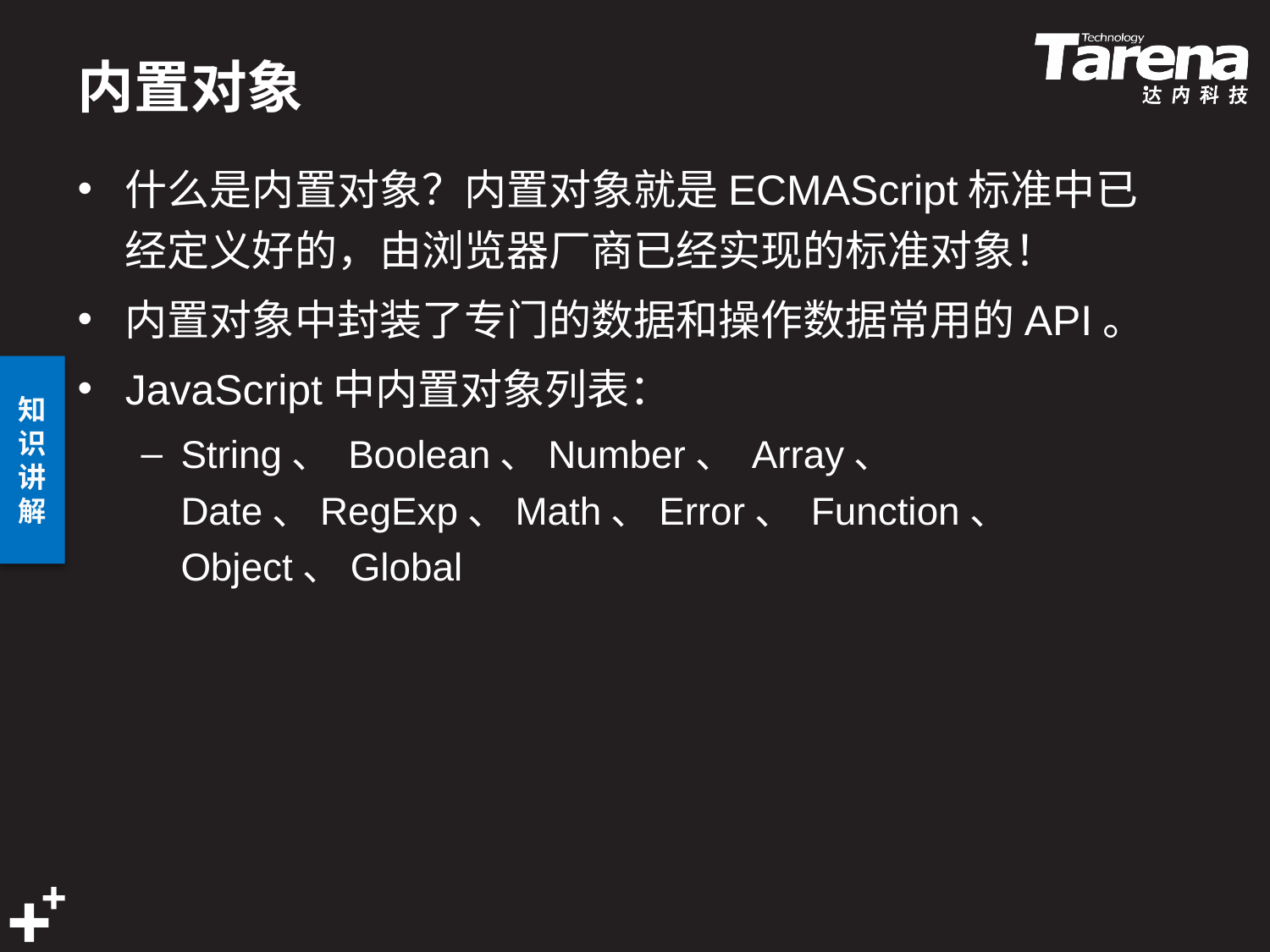

# 内置对象
什么是内置对象？内置对象就是ECMAScript标准中已经定义好的，由浏览器厂商已经实现的标准对象！
内置对象中封装了专门的数据和操作数据常用的API。
JavaScript中内置对象列表：
String、 Boolean、Number、 Array、 Date、RegExp、Math、Error、 Function、 Object、Global